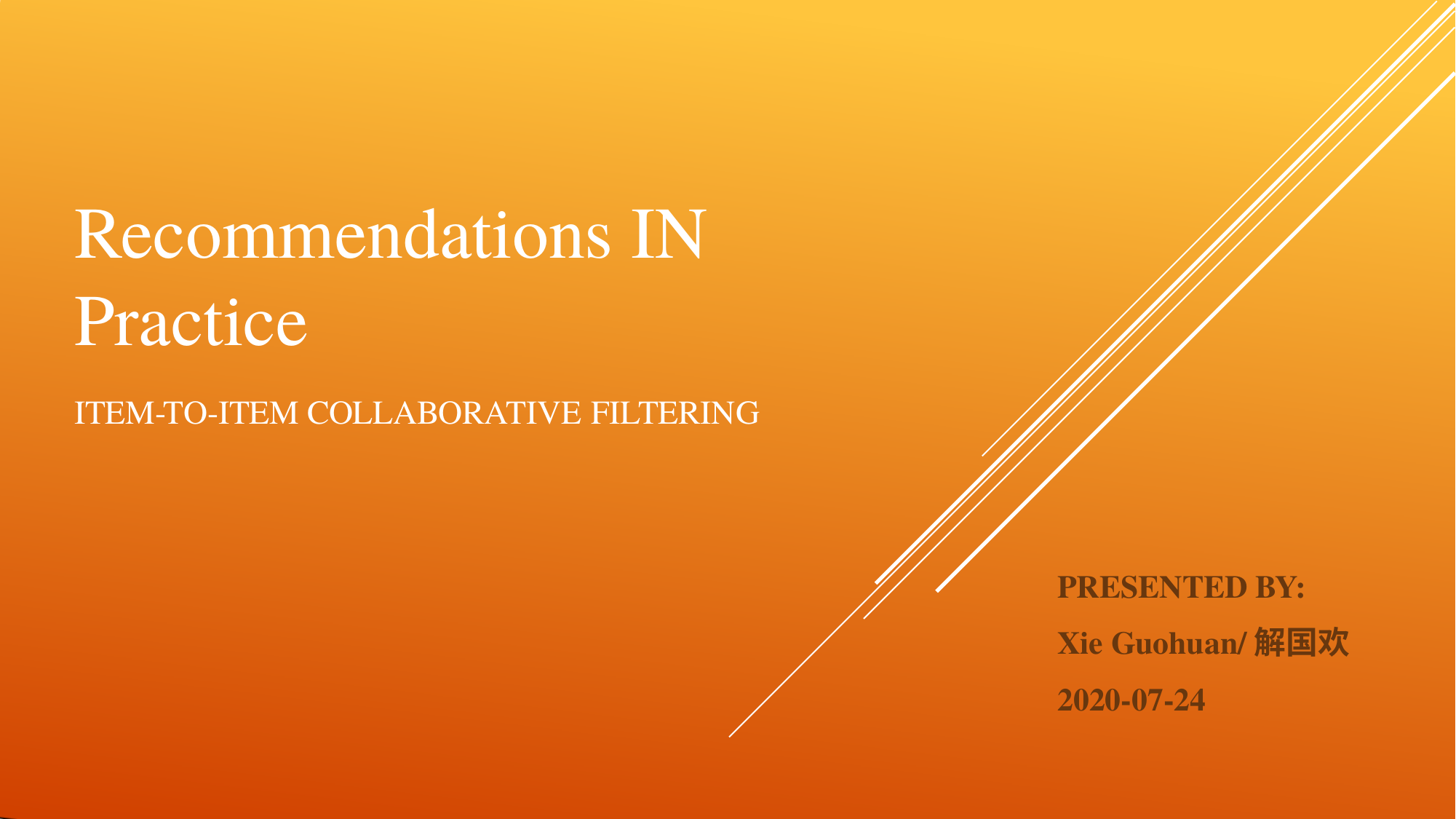

Recommendations IN Practice
ITEM-TO-ITEM COLLABORATIVE FILTERING
PRESENTED BY:
Xie Guohuan/解国欢
2020-07-24